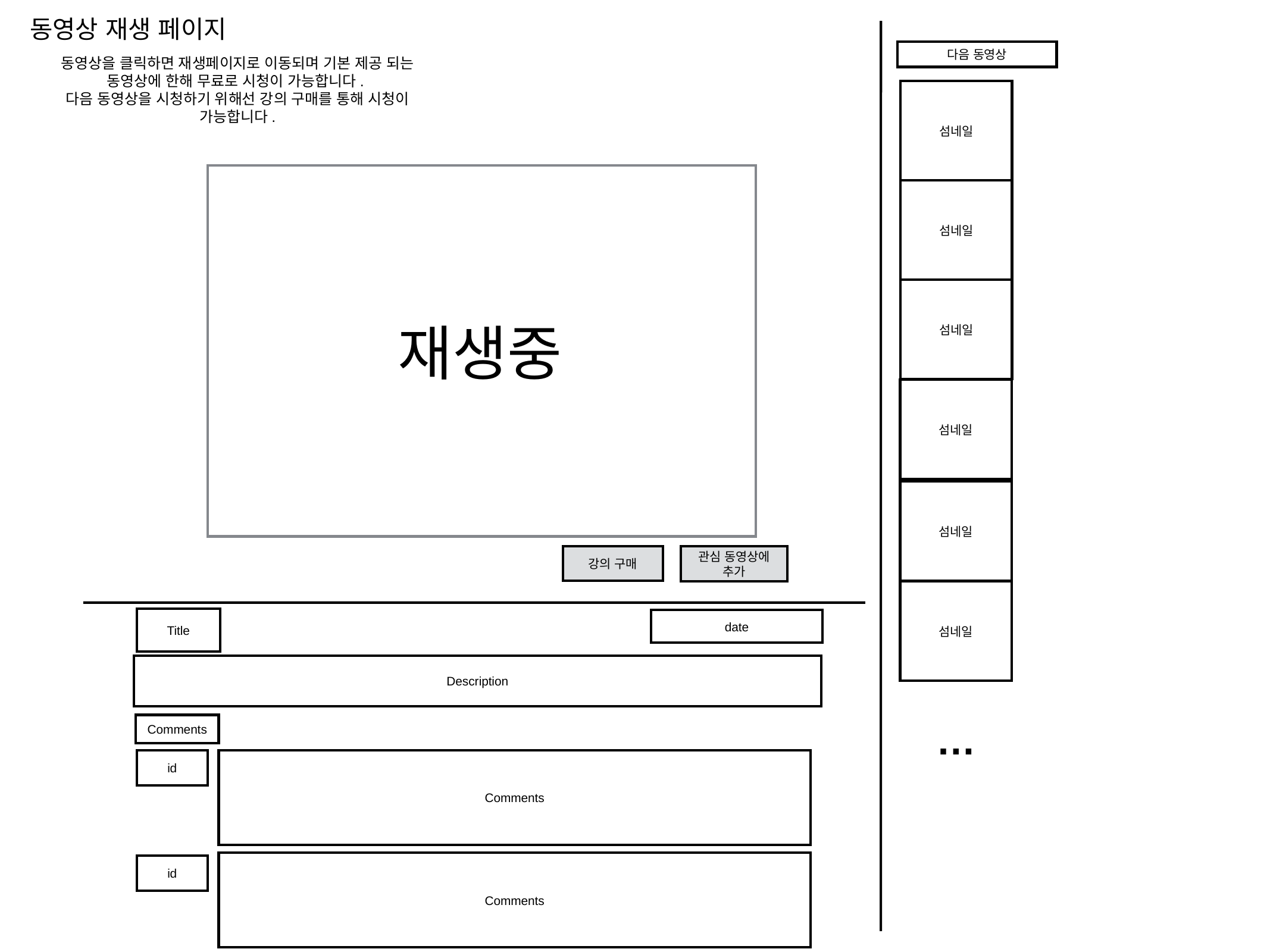

동영상 재생 페이지

다음 동영상
동영상을 클릭하면 재생페이지로 이동되며 기본 제공 되는 동영상에 한해 무료로 시청이 가능합니다.
다음 동영상을 시청하기 위해선 강의 구매를 통해 시청이 가능합니다.
섬네일
재생중
섬네일
섬네일
섬네일
섬네일
강의 구매
관심 동영상에 추가
섬네일

Title
date
Description
…
Comments
id
Comments
Comments
id